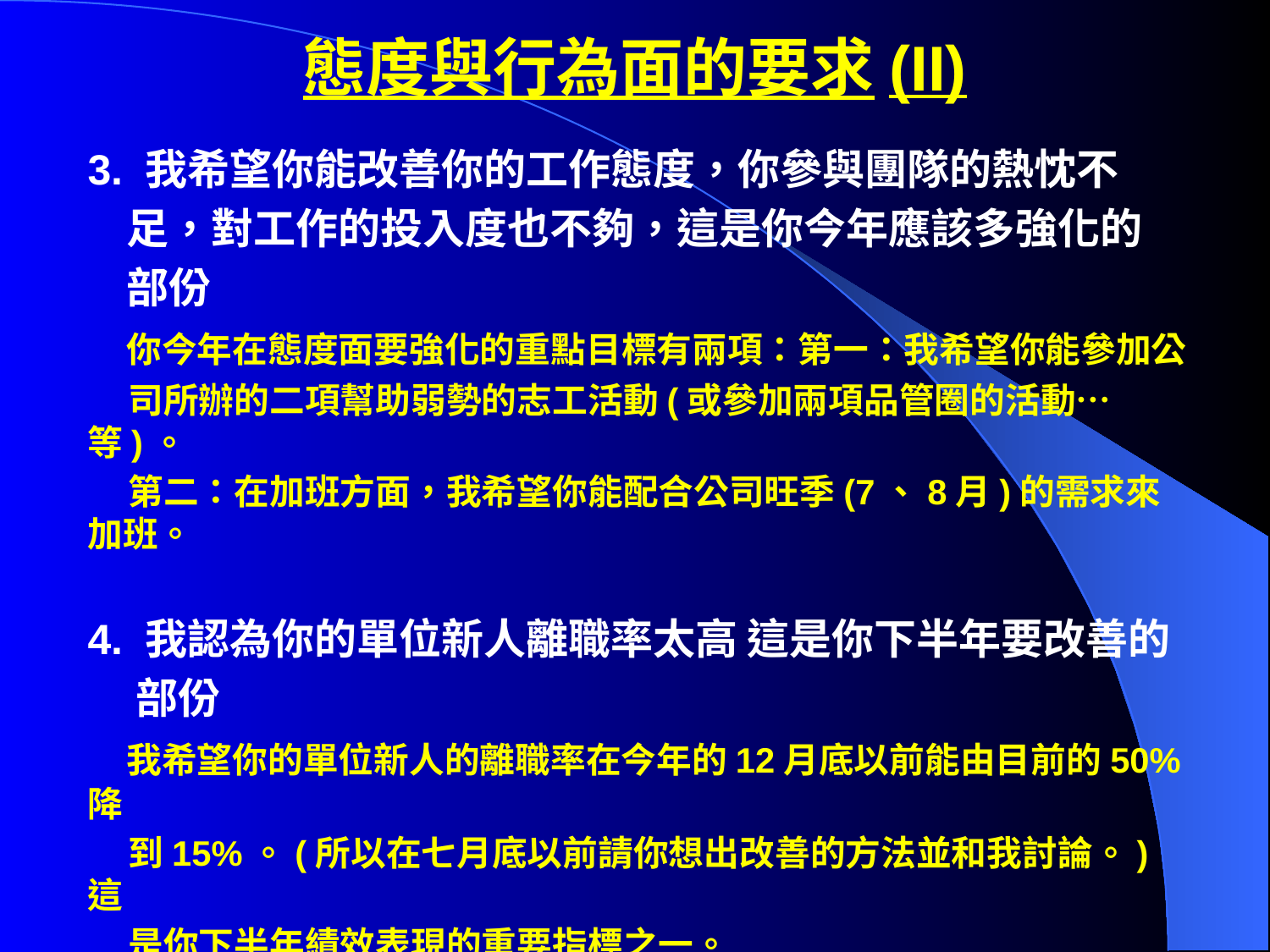

# 態度與行為面的要求(II)
3. 我希望你能改善你的工作態度，你參與團隊的熱忱不
   足，對工作的投入度也不夠，這是你今年應該多強化的
   部份
   你今年在態度面要強化的重點目標有兩項：第一：我希望你能參加公
    司所辦的二項幫助弱勢的志工活動(或參加兩項品管圈的活動…等)。
    第二：在加班方面，我希望你能配合公司旺季(7、8月)的需求來加班。

4. 我認為你的單位新人離職率太高 這是你下半年要改善的
    部份
   我希望你的單位新人的離職率在今年的12月底以前能由目前的50%降
    到15%。(所以在七月底以前請你想出改善的方法並和我討論。) 這
    是你下半年績效表現的重要指標之一。